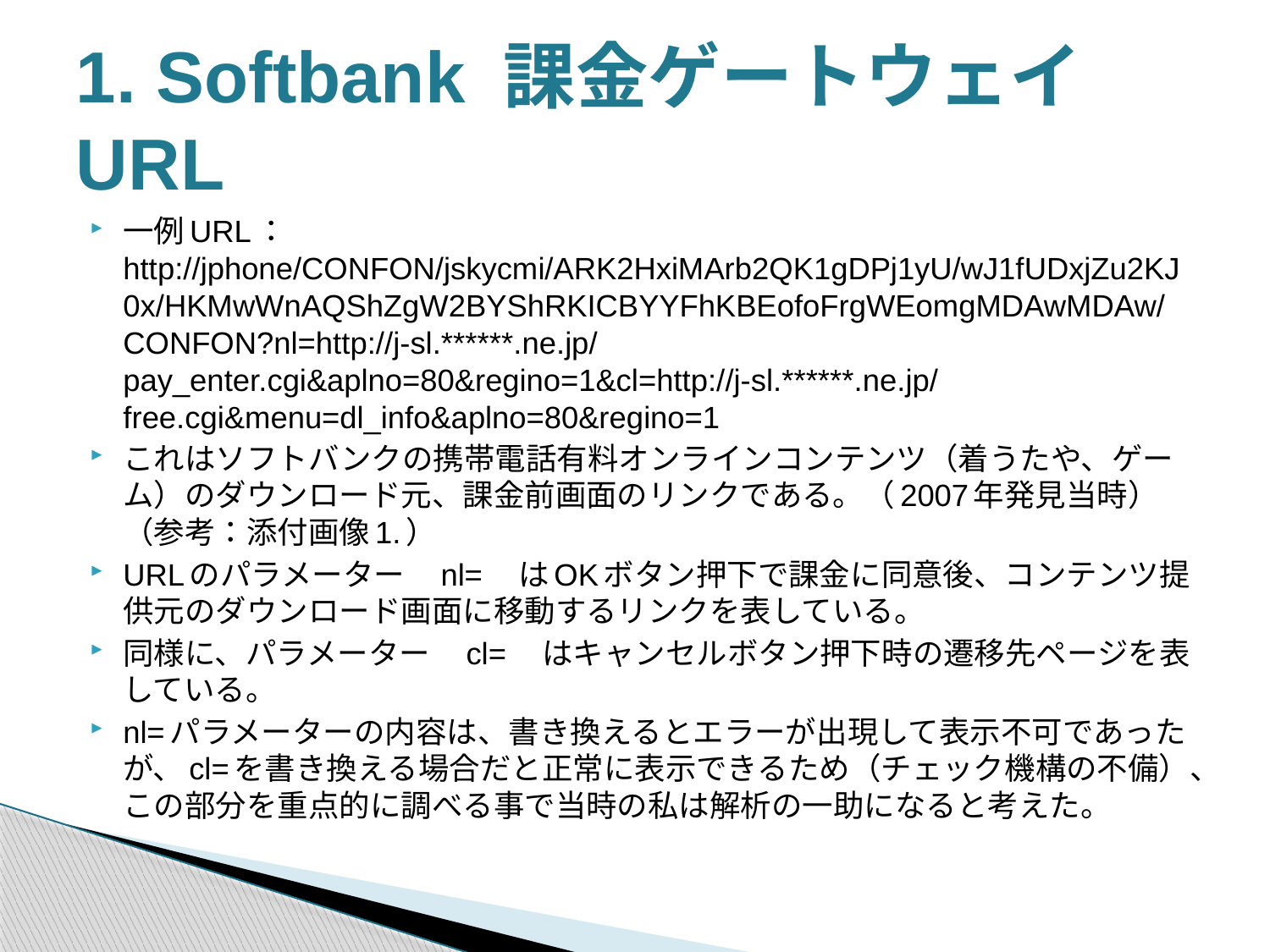

# 1. Softbank 課金ゲートウェイURL
一例URL：　http://jphone/CONFON/jskycmi/ARK2HxiMArb2QK1gDPj1yU/wJ1fUDxjZu2KJ0x/HKMwWnAQShZgW2BYShRKICBYYFhKBEofoFrgWEomgMDAwMDAw/CONFON?nl=http://j-sl.******.ne.jp/pay_enter.cgi&aplno=80&regino=1&cl=http://j-sl.******.ne.jp/free.cgi&menu=dl_info&aplno=80&regino=1
これはソフトバンクの携帯電話有料オンラインコンテンツ（着うたや、ゲーム）のダウンロード元、課金前画面のリンクである。（2007年発見当時）（参考：添付画像1.）
URLのパラメーター　nl=　はOKボタン押下で課金に同意後、コンテンツ提供元のダウンロード画面に移動するリンクを表している。
同様に、パラメーター　cl=　はキャンセルボタン押下時の遷移先ページを表している。
nl=パラメーターの内容は、書き換えるとエラーが出現して表示不可であったが、cl=を書き換える場合だと正常に表示できるため（チェック機構の不備）、この部分を重点的に調べる事で当時の私は解析の一助になると考えた。